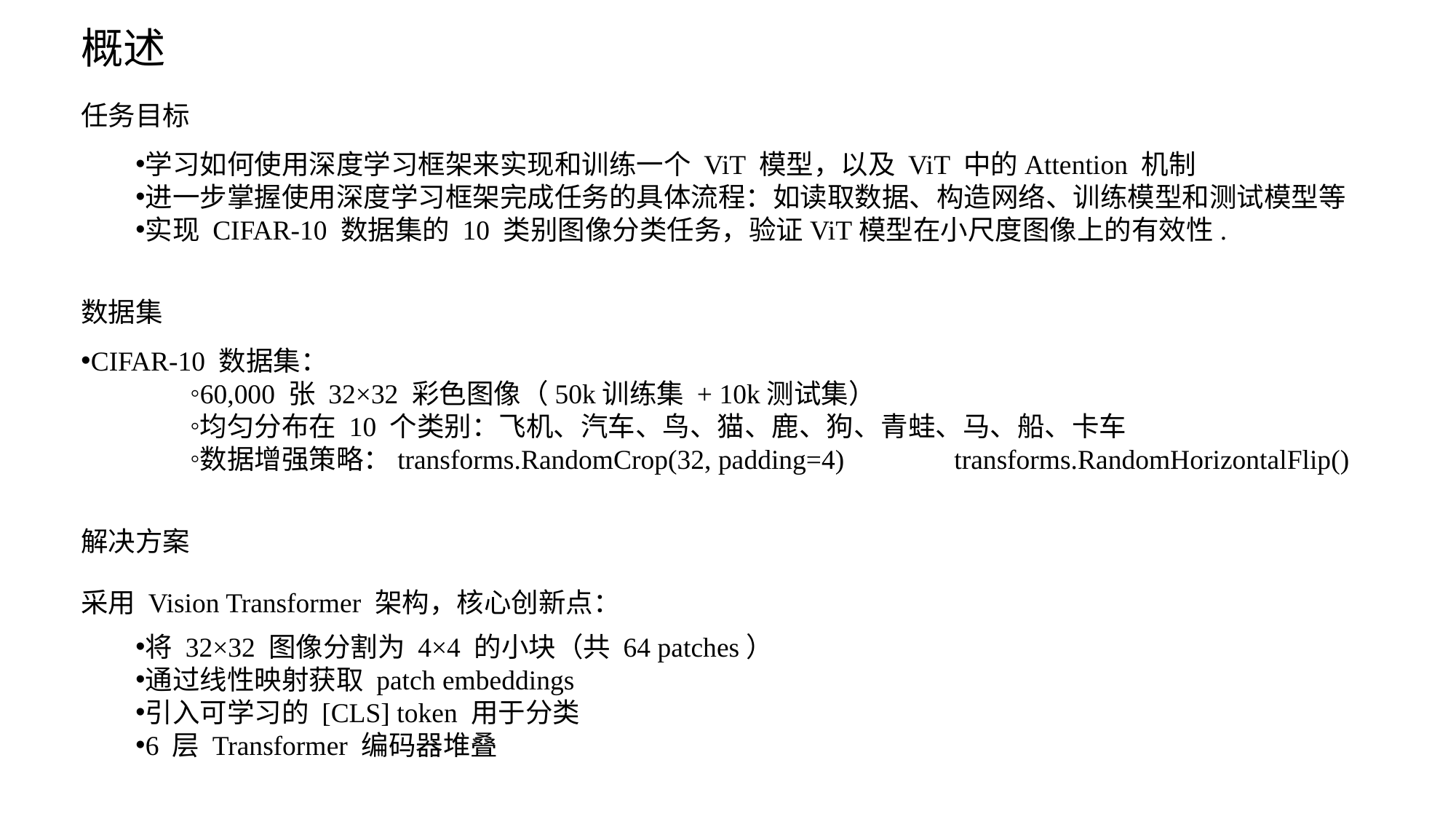

概述
任务目标
学习如何使用深度学习框架来实现和训练一个 ViT 模型，以及 ViT 中的Attention 机制
进一步掌握使用深度学习框架完成任务的具体流程：如读取数据、构造网络、训练模型和测试模型等
实现 CIFAR-10 数据集的 10 类别图像分类任务，验证ViT模型在小尺度图像上的有效性.

数据集
CIFAR-10 数据集：
60,000 张 32×32 彩色图像（50k训练集 + 10k测试集）
均匀分布在 10 个类别：飞机、汽车、鸟、猫、鹿、狗、青蛙、马、船、卡车
数据增强策略：transforms.RandomCrop(32, padding=4)		transforms.RandomHorizontalFlip()

解决方案
采用 Vision Transformer 架构，核心创新点：
将 32×32 图像分割为 4×4 的小块（共 64 patches）
通过线性映射获取 patch embeddings
引入可学习的 [CLS] token 用于分类
6 层 Transformer 编码器堆叠